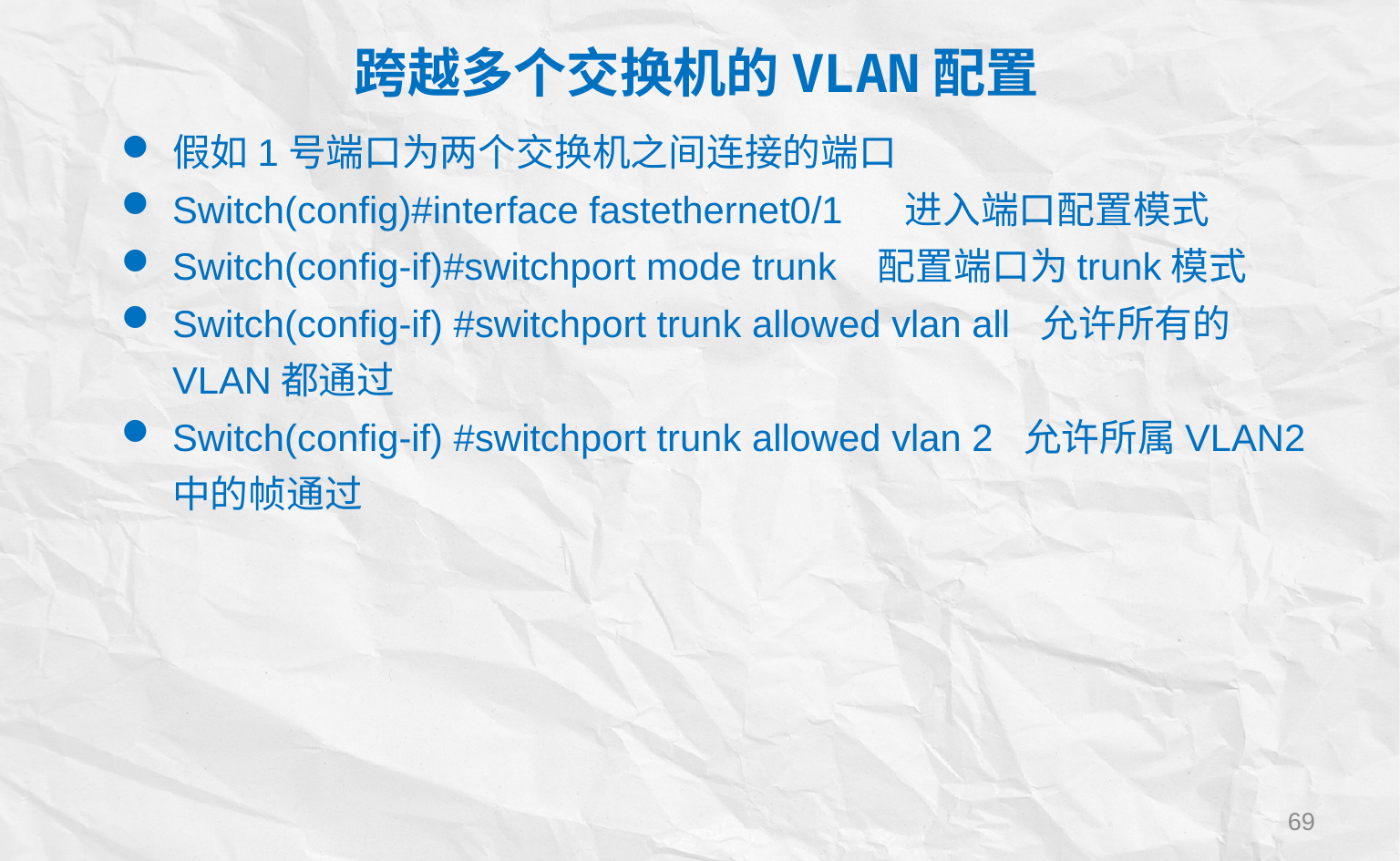

跨越多个交换机的VLAN配置
假如1号端口为两个交换机之间连接的端口
Switch(config)#interface fastethernet0/1     进入端口配置模式
Switch(config-if)#switchport mode trunk   配置端口为trunk模式
Switch(config-if) #switchport trunk allowed vlan all  允许所有的VLAN都通过
Switch(config-if) #switchport trunk allowed vlan 2  允许所属VLAN2中的帧通过

 69